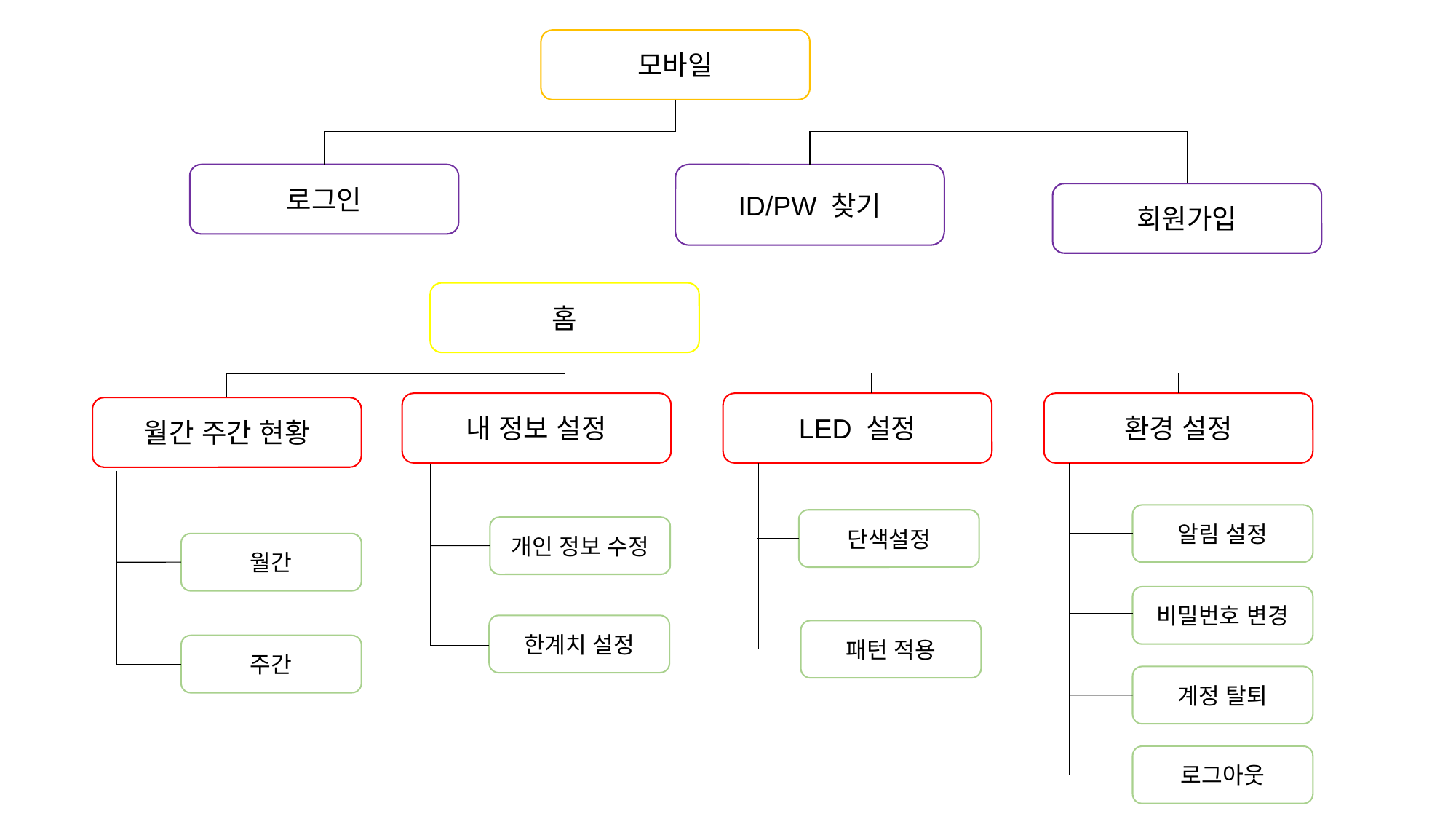

모바일
로그인
ID/PW 찾기
회원가입
홈
LED 설정
내 정보 설정
환경 설정
월간 주간 현황
알림 설정
단색설정
개인 정보 수정
월간
비밀번호 변경
한계치 설정
패턴 적용
주간
계정 탈퇴
로그아웃